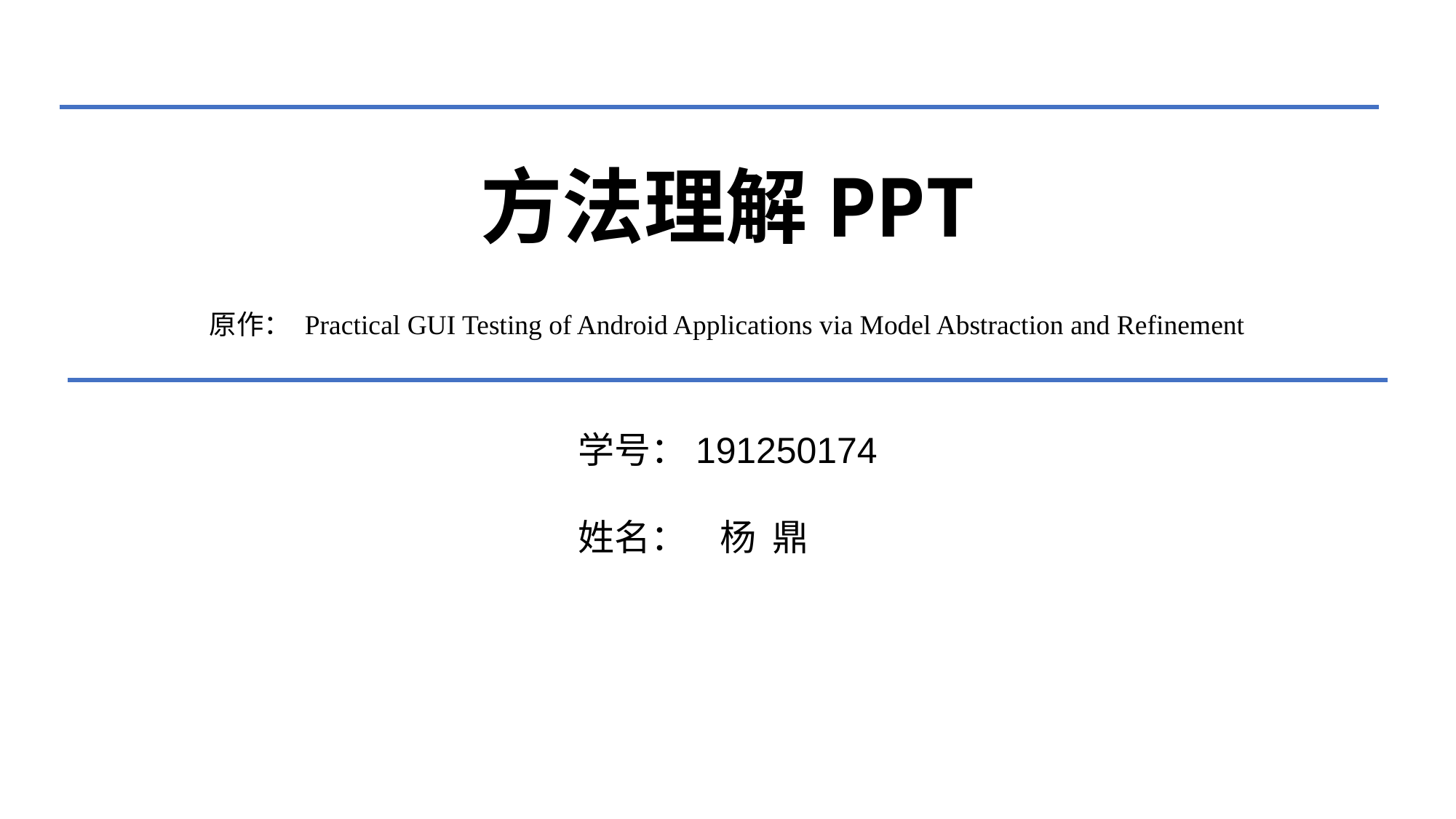

方法理解PPT
原作： Practical GUI Testing of Android Applications via Model Abstraction and Refinement

学号：191250174

姓名：    杨  鼎